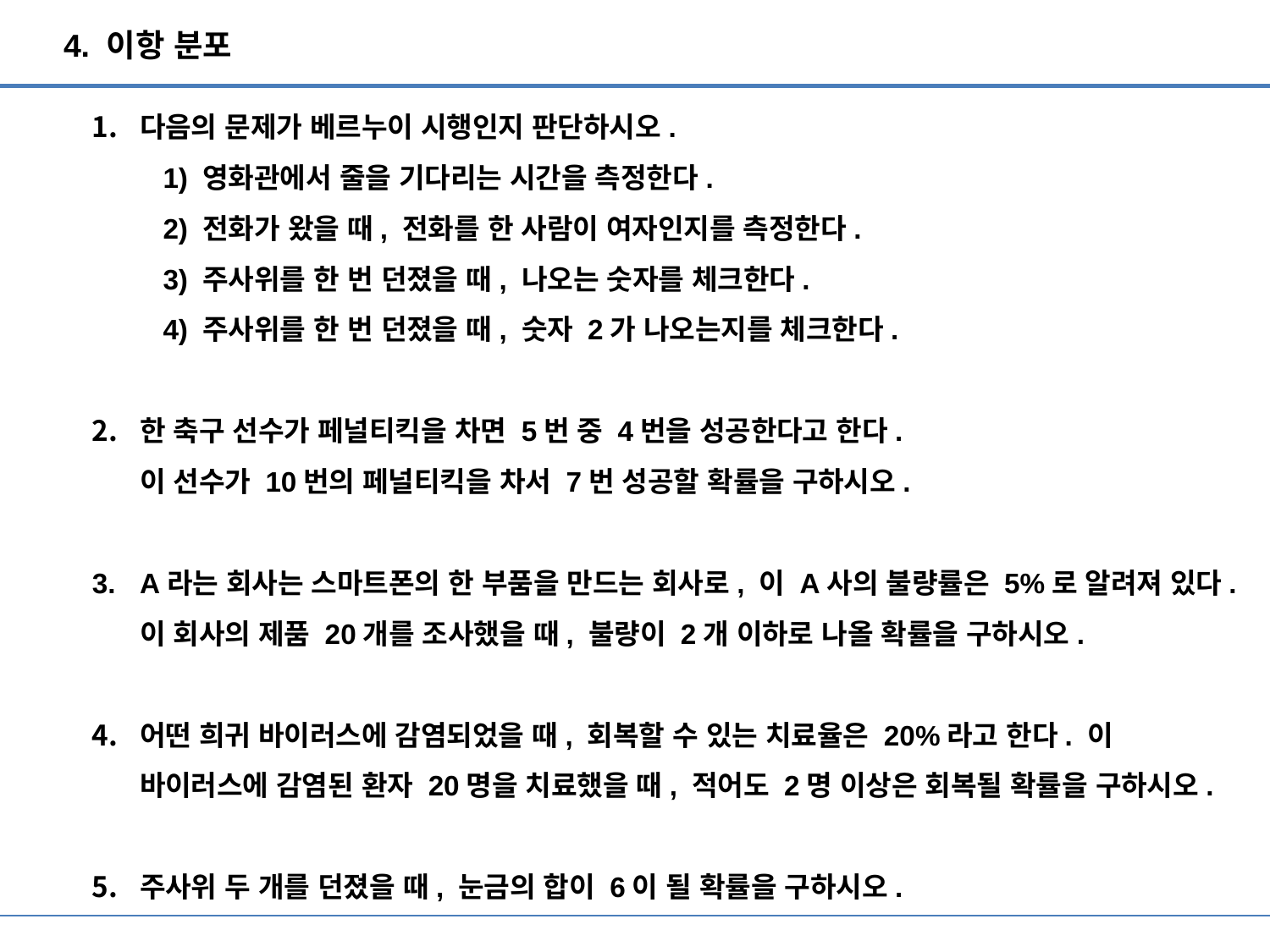

4. 이항 분포
다음의 문제가 베르누이 시행인지 판단하시오.
   1) 영화관에서 줄을 기다리는 시간을 측정한다.
   2) 전화가 왔을 때, 전화를 한 사람이 여자인지를 측정한다.
   3) 주사위를 한 번 던졌을 때, 나오는 숫자를 체크한다.
   4) 주사위를 한 번 던졌을 때, 숫자 2가 나오는지를 체크한다.

한 축구 선수가 페널티킥을 차면 5번 중 4번을 성공한다고 한다.
이 선수가 10번의 페널티킥을 차서 7번 성공할 확률을 구하시오.

A라는 회사는 스마트폰의 한 부품을 만드는 회사로, 이 A사의 불량률은 5%로 알려져 있다.
이 회사의 제품 20개를 조사했을 때, 불량이 2개 이하로 나올 확률을 구하시오.

어떤 희귀 바이러스에 감염되었을 때, 회복할 수 있는 치료율은 20%라고 한다. 이
바이러스에 감염된 환자 20명을 치료했을 때, 적어도 2명 이상은 회복될 확률을 구하시오.

주사위 두 개를 던졌을 때, 눈금의 합이 6이 될 확률을 구하시오.